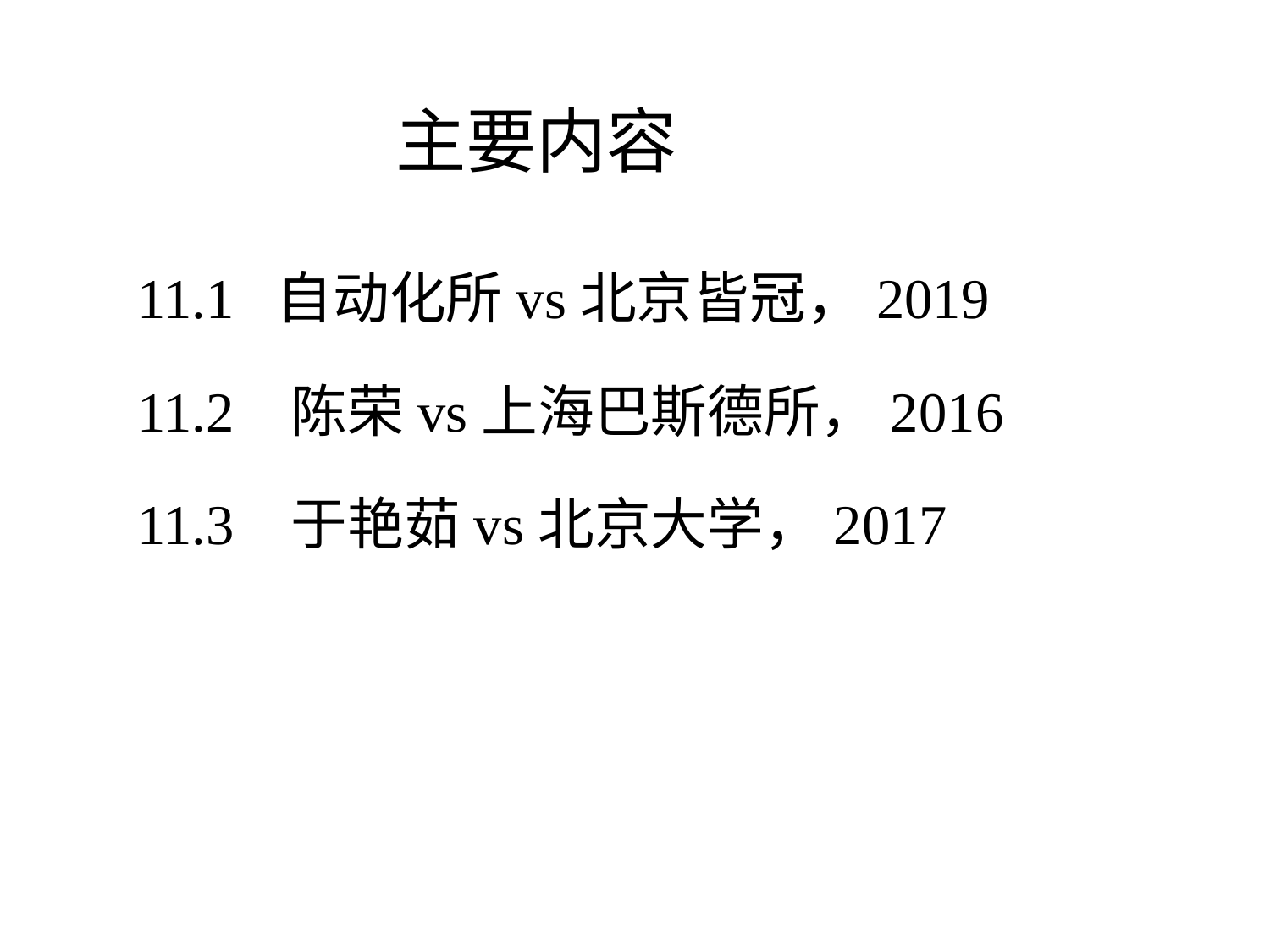

主要内容
11.1  自动化所vs北京皆冠，2019
11.2   陈荣vs上海巴斯德所，2016
11.3   于艳茹vs北京大学，2017